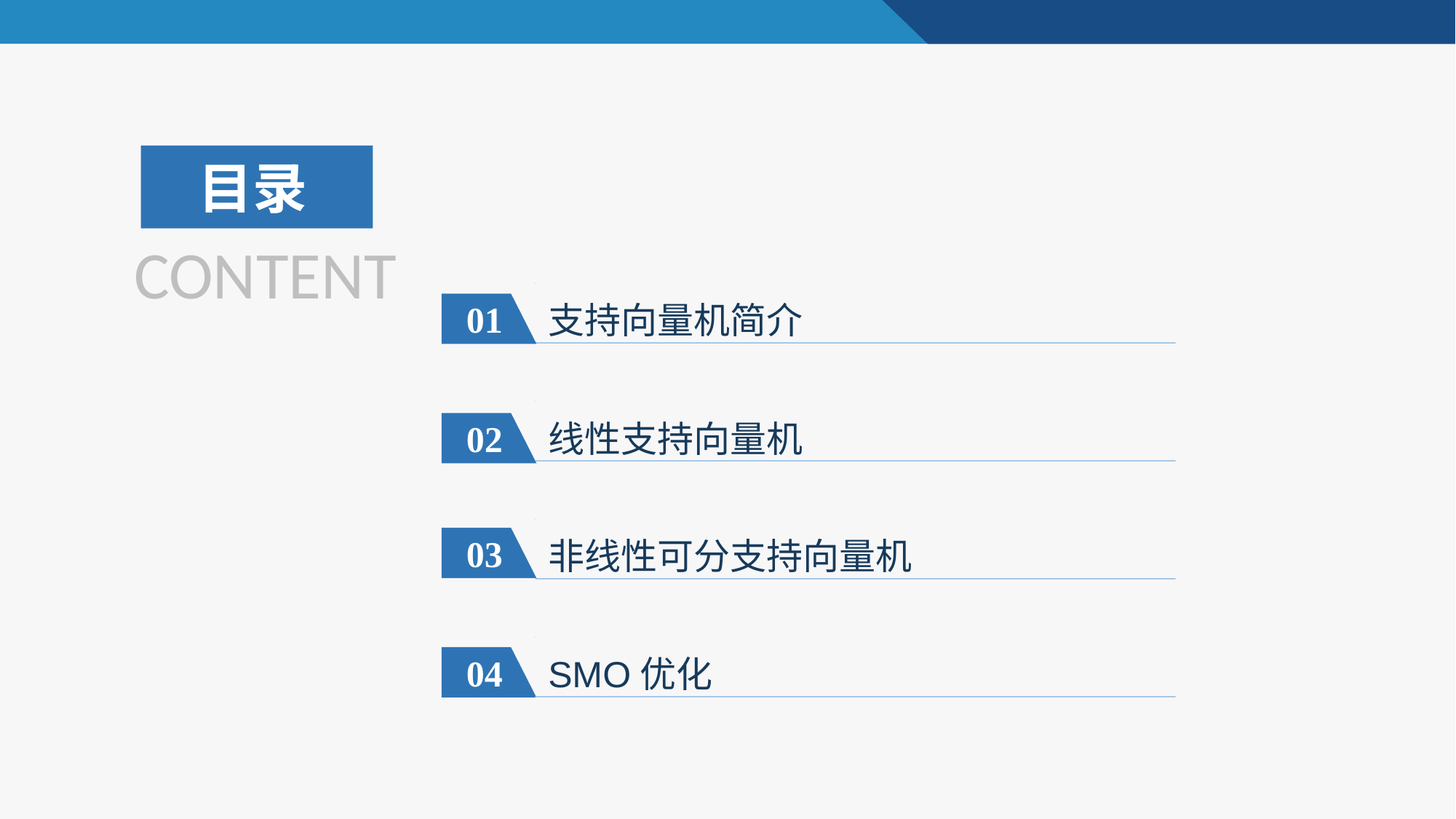

目录
CONTENT
支持向量机简介
01
线性支持向量机
02
非线性可分支持向量机
03
SMO优化
04